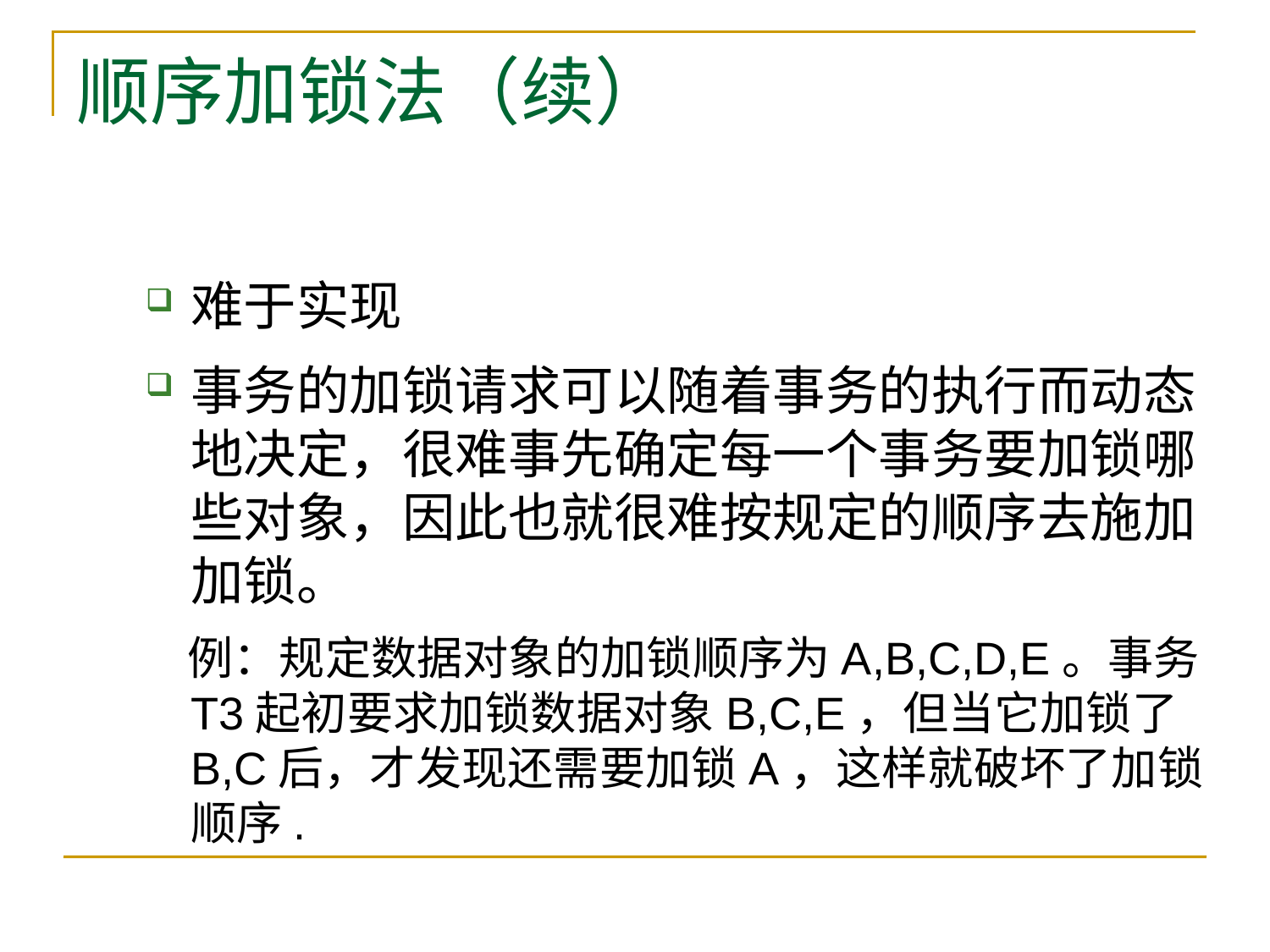

# 顺序加锁法（续）
难于实现
事务的加锁请求可以随着事务的执行而动态地决定，很难事先确定每一个事务要加锁哪些对象，因此也就很难按规定的顺序去施加加锁。
   例：规定数据对象的加锁顺序为A,B,C,D,E。事务T3起初要求加锁数据对象B,C,E，但当它加锁了B,C后，才发现还需要加锁A，这样就破坏了加锁顺序.